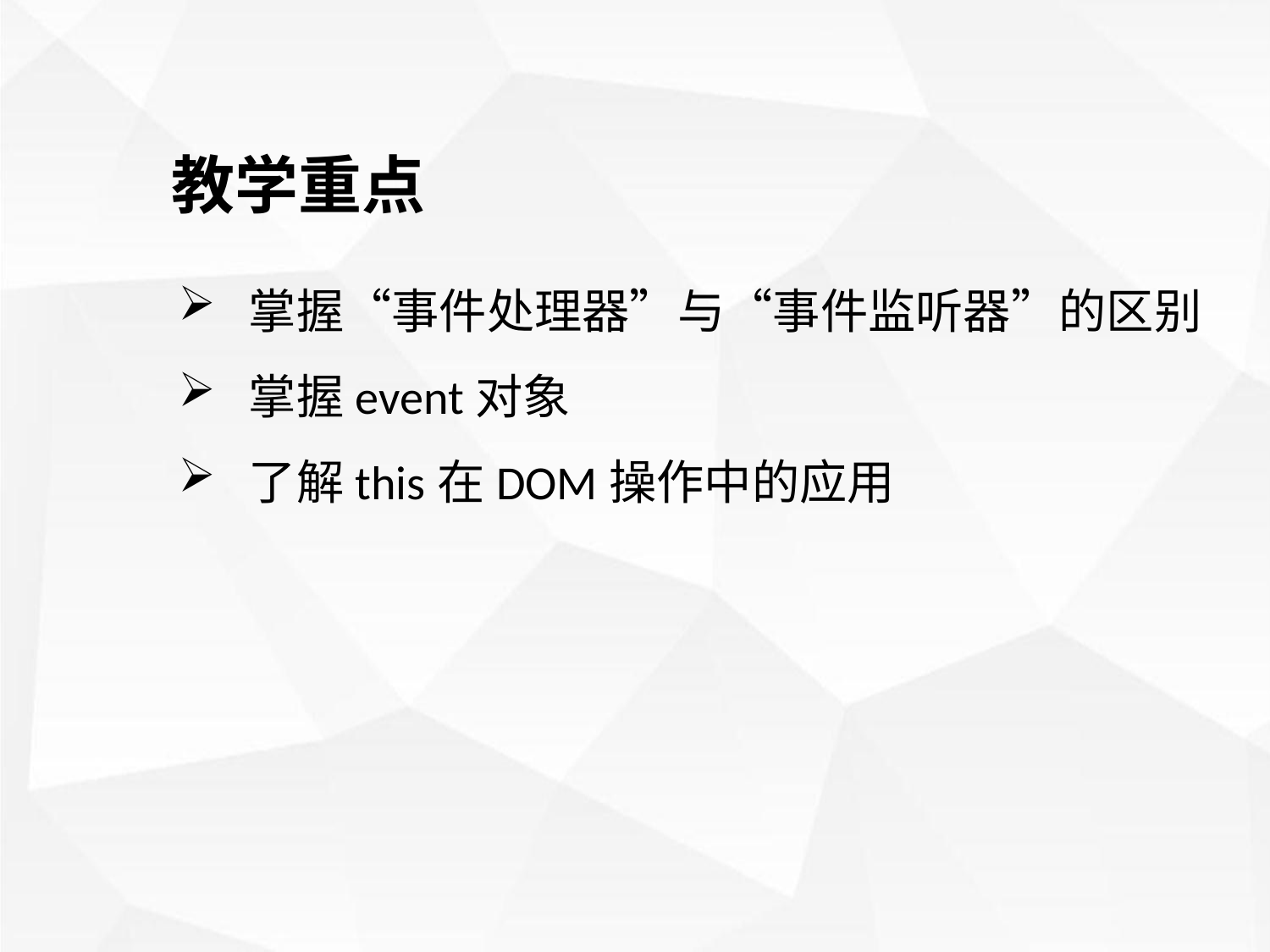

教学重点
  掌握“事件处理器”与“事件监听器”的区别
  掌握event对象
  了解this在DOM操作中的应用